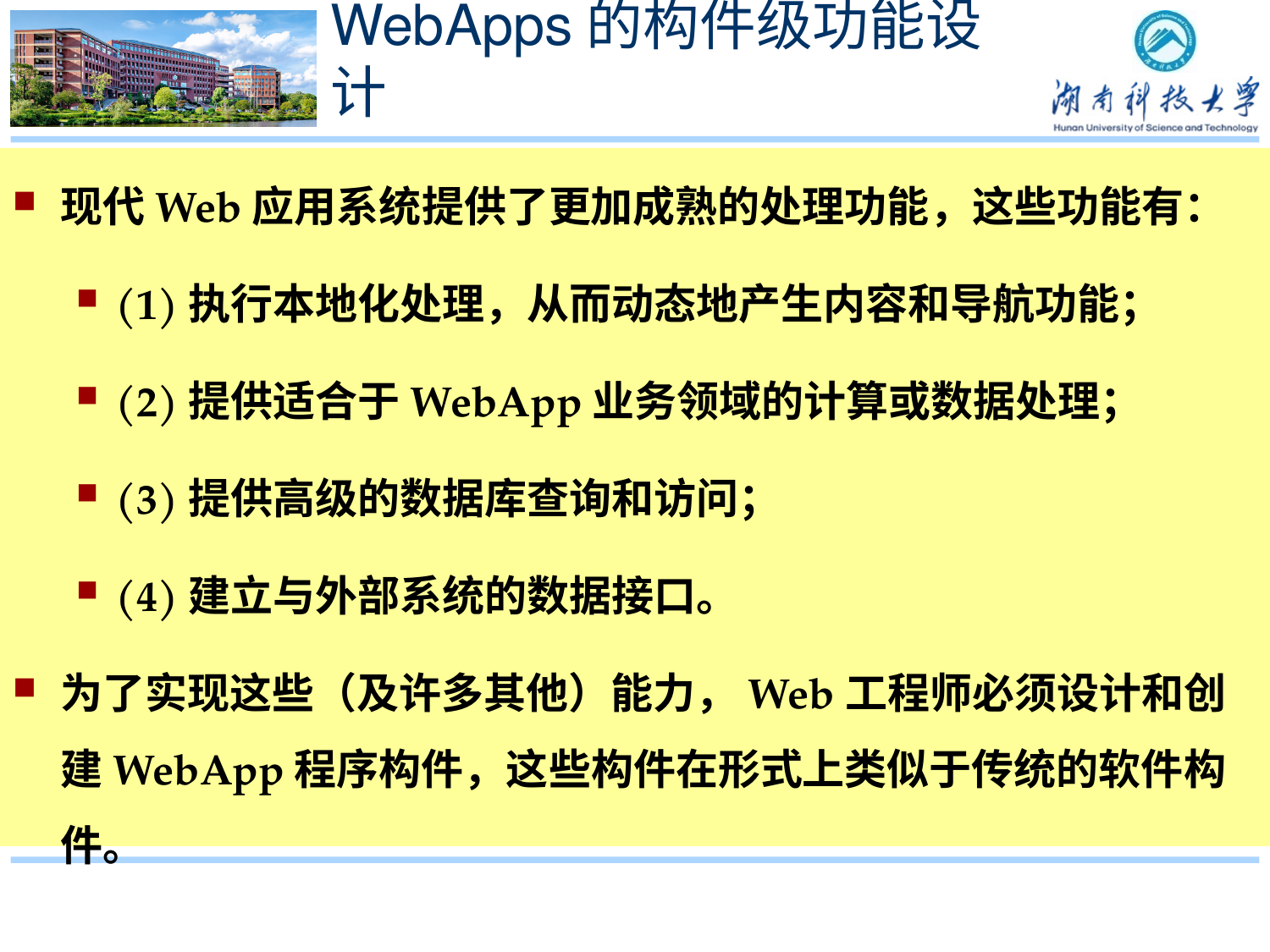

# WebApps的构件级功能设计
现代Web应用系统提供了更加成熟的处理功能，这些功能有：
(1)执行本地化处理，从而动态地产生内容和导航功能；
(2)提供适合于WebApp业务领域的计算或数据处理；
(3)提供高级的数据库查询和访问；
(4)建立与外部系统的数据接口。
为了实现这些（及许多其他）能力，Web工程师必须设计和创建WebApp程序构件，这些构件在形式上类似于传统的软件构件。
18